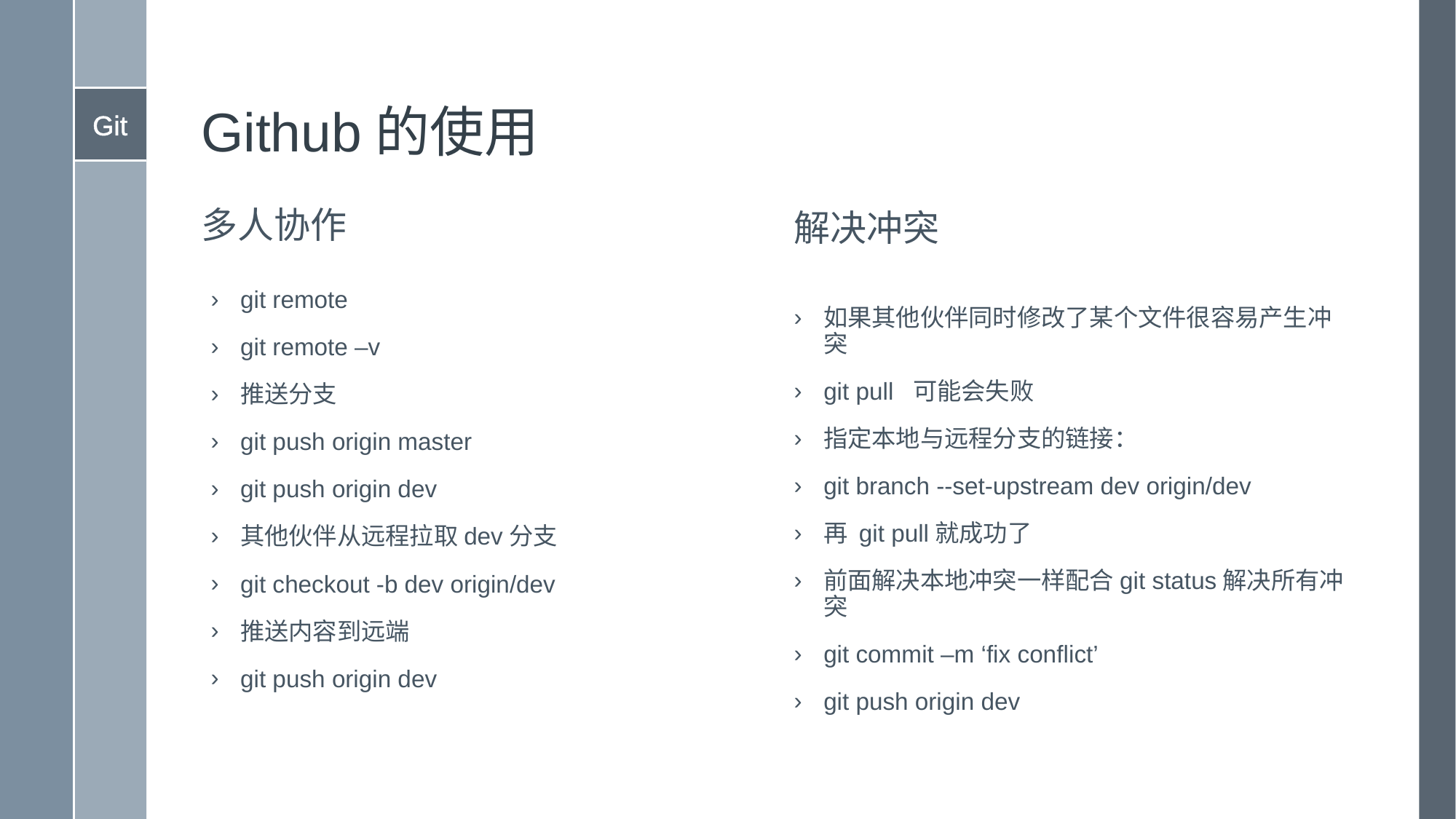

# Github的使用
多人协作

解决冲突
git remote
git remote –v
推送分支
git push origin master
git push origin dev
其他伙伴从远程拉取dev分支
git checkout -b dev origin/dev
推送内容到远端
git push origin dev
如果其他伙伴同时修改了某个文件很容易产生冲突
git pull  可能会失败
指定本地与远程分支的链接：
git branch --set-upstream dev origin/dev
再 git pull就成功了
前面解决本地冲突一样配合git status解决所有冲突
git commit –m ‘fix conflict’
git push origin dev